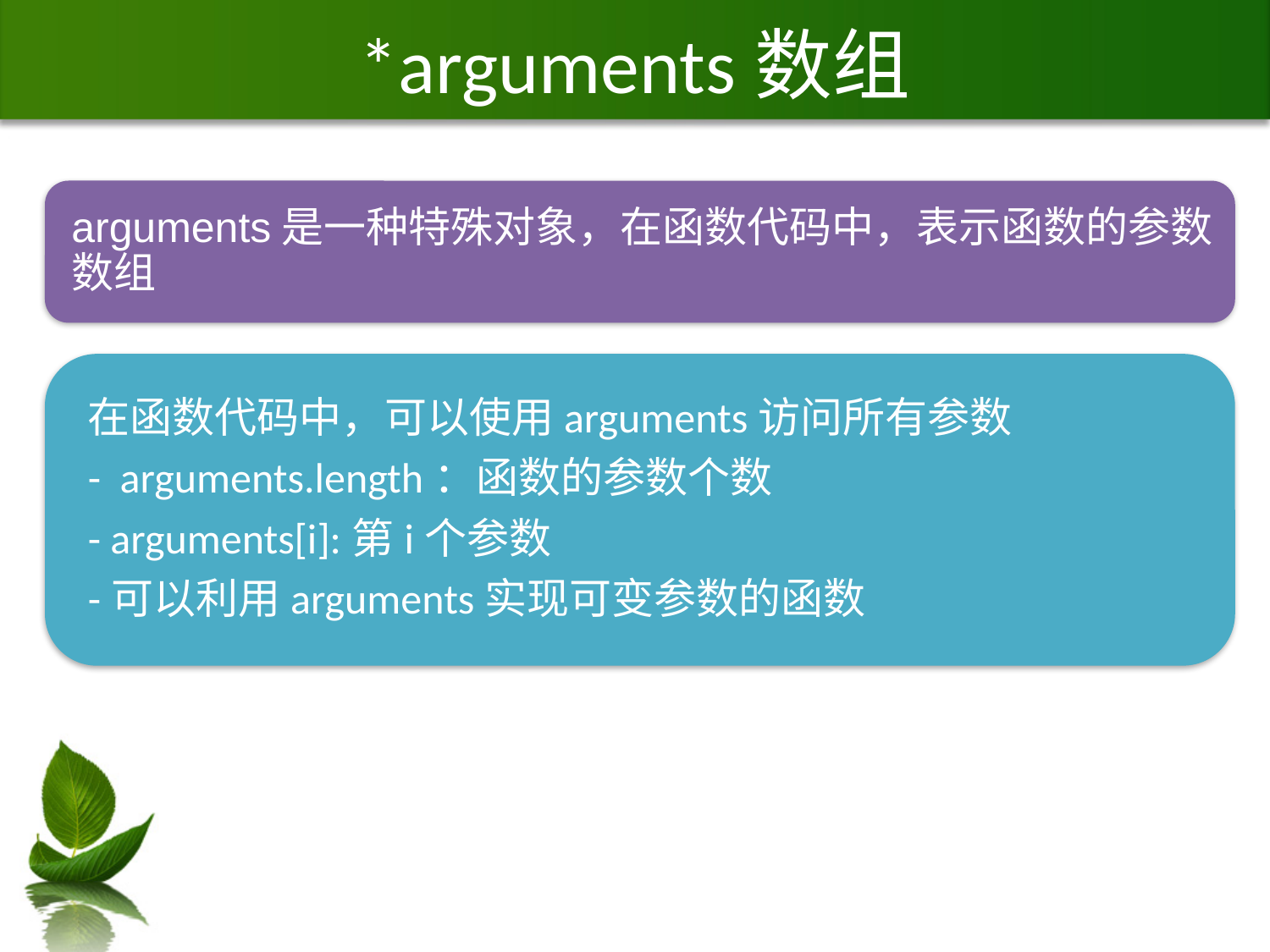

# *arguments数组
arguments是一种特殊对象，在函数代码中，表示函数的参数数组
在函数代码中，可以使用arguments访问所有参数
-  arguments.length：函数的参数个数
- arguments[i]:第i个参数
-可以利用arguments实现可变参数的函数